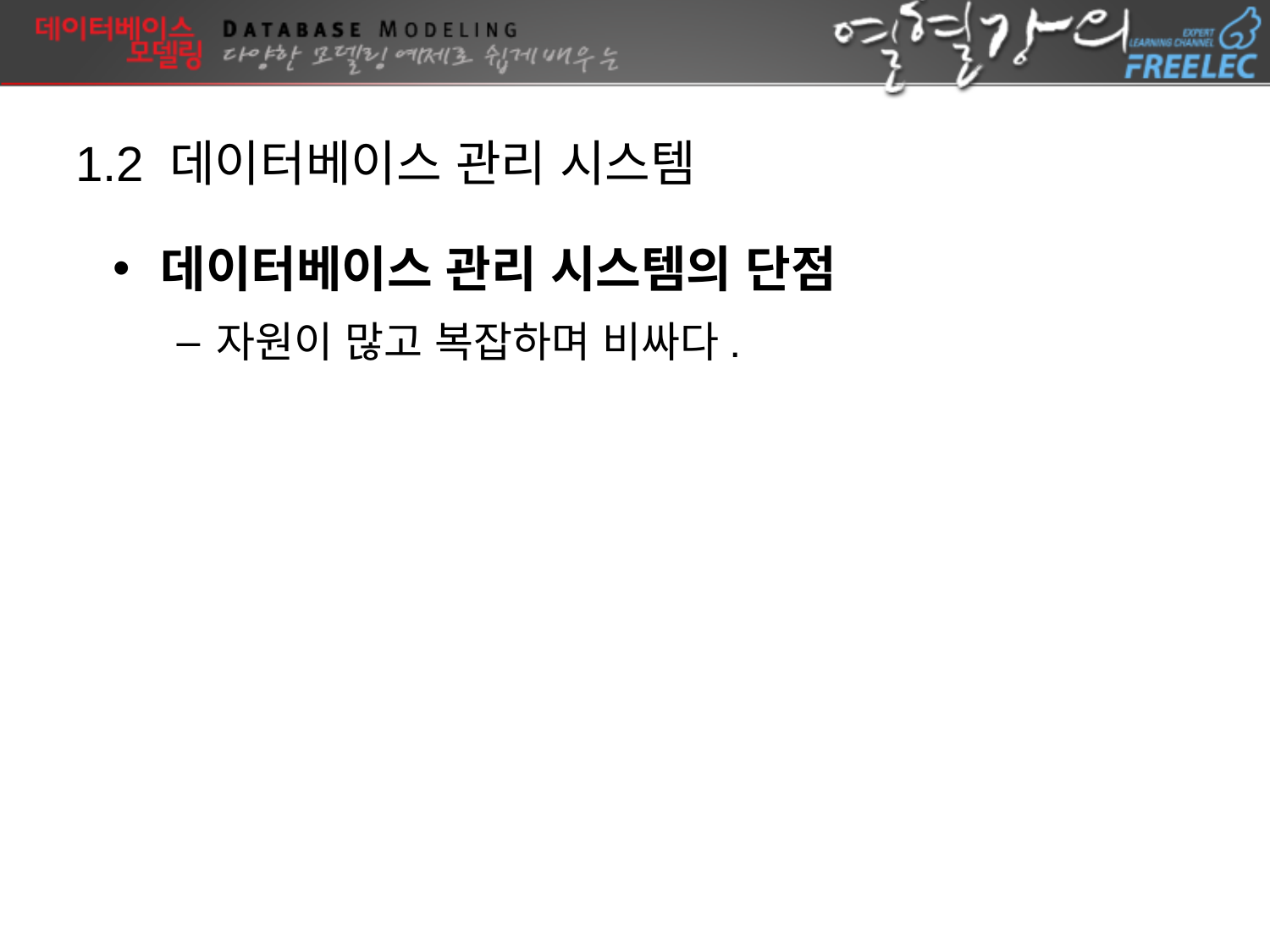

1.2 데이터베이스 관리 시스템
데이터베이스 관리 시스템의 단점
자원이 많고 복잡하며 비싸다.